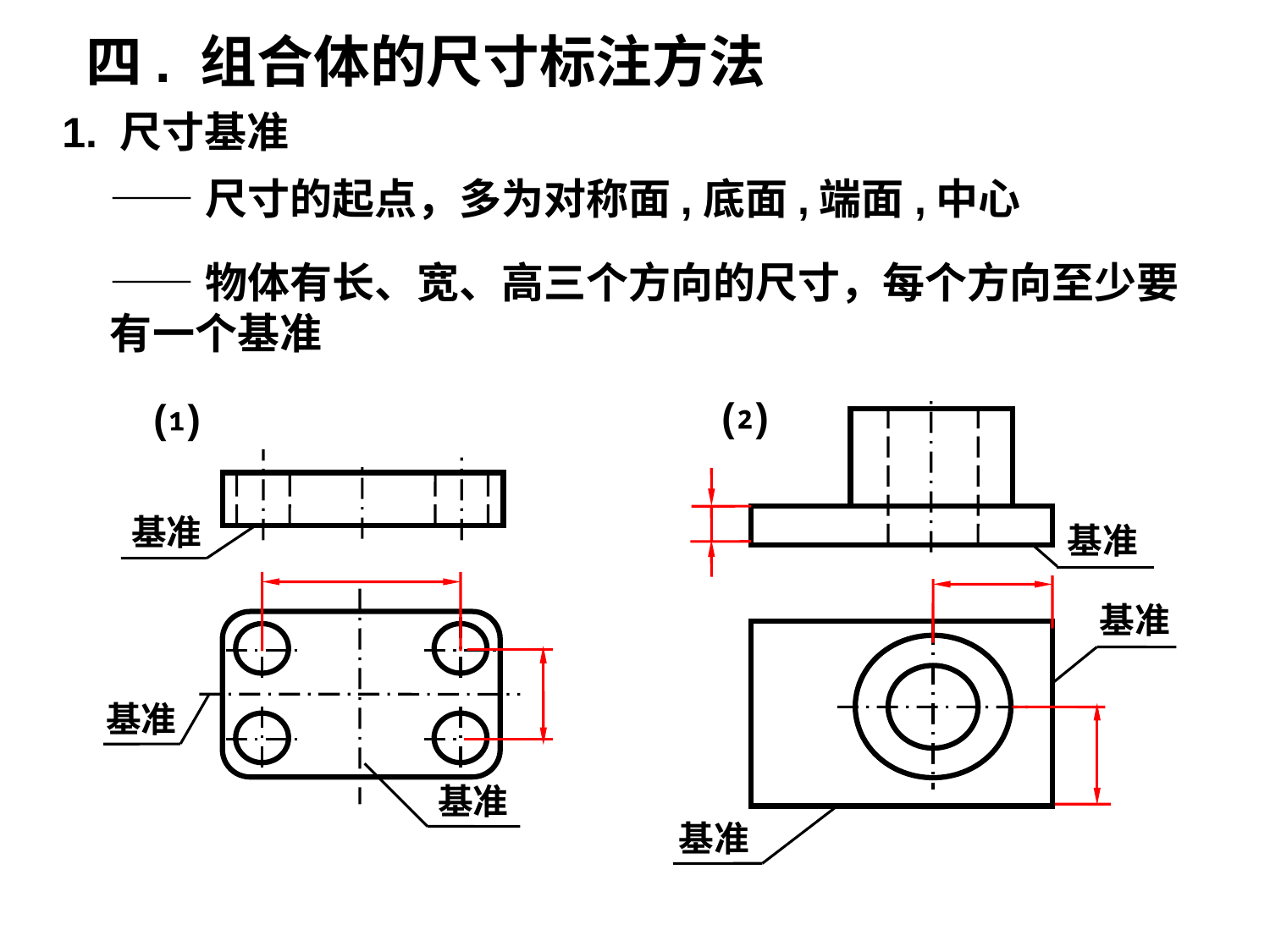

四. 组合体的尺寸标注方法
1. 尺寸基准
——尺寸的起点，多为对称面,底面,端面,中心
——物体有长、宽、高三个方向的尺寸，每个方向至少要有一个基准
⑵

基准

基准

基准

⑴

基准

基准

基准